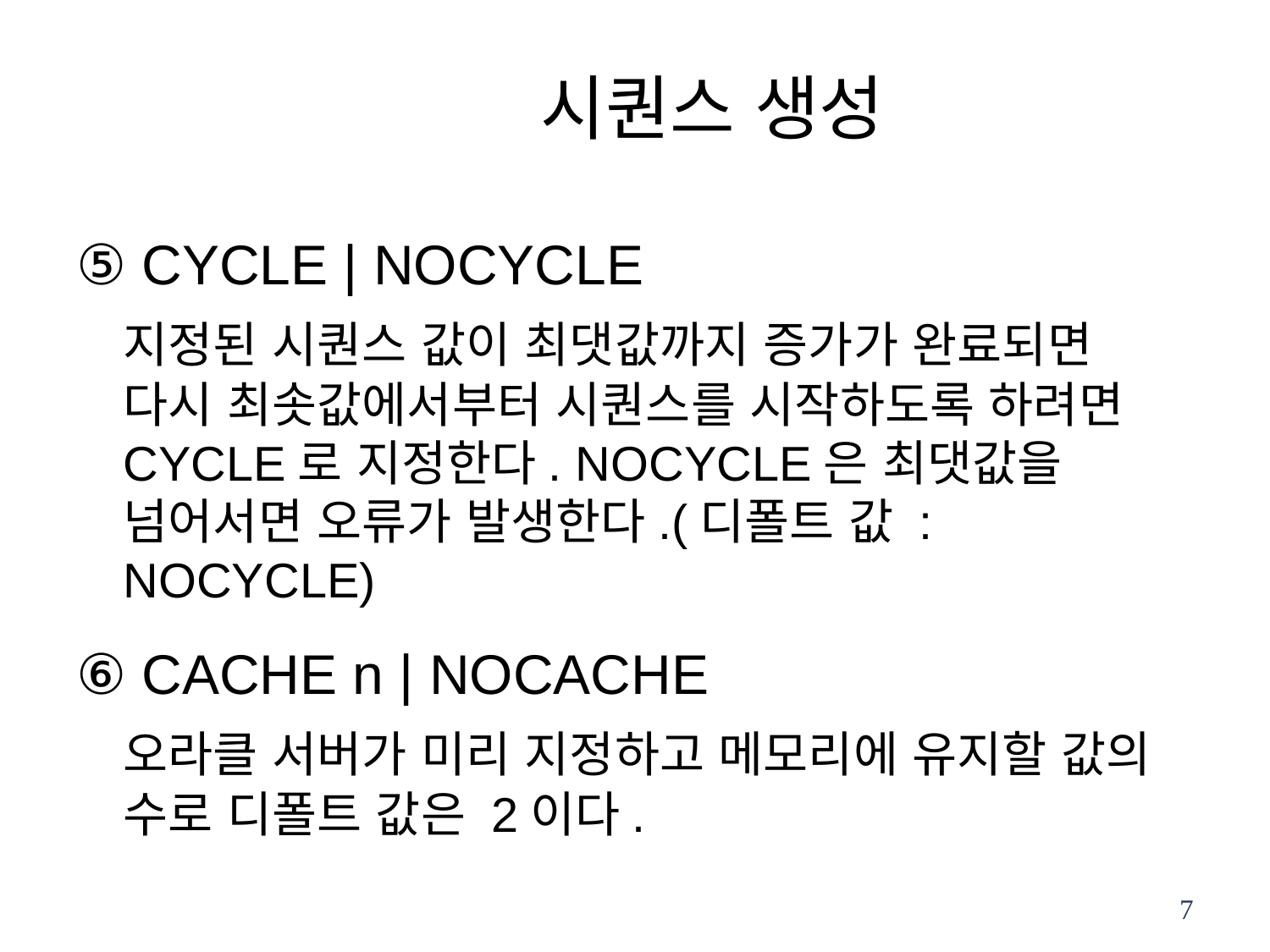

# 시퀀스 생성
⑤ CYCLE | NOCYCLE
	지정된 시퀀스 값이 최댓값까지 증가가 완료되면 다시 최솟값에서부터 시퀀스를 시작하도록 하려면 CYCLE로 지정한다. NOCYCLE은 최댓값을 넘어서면 오류가 발생한다.(디폴트 값 : NOCYCLE)

⑥ CACHE n | NOCACHE
	오라클 서버가 미리 지정하고 메모리에 유지할 값의 수로 디폴트 값은 2이다.
7